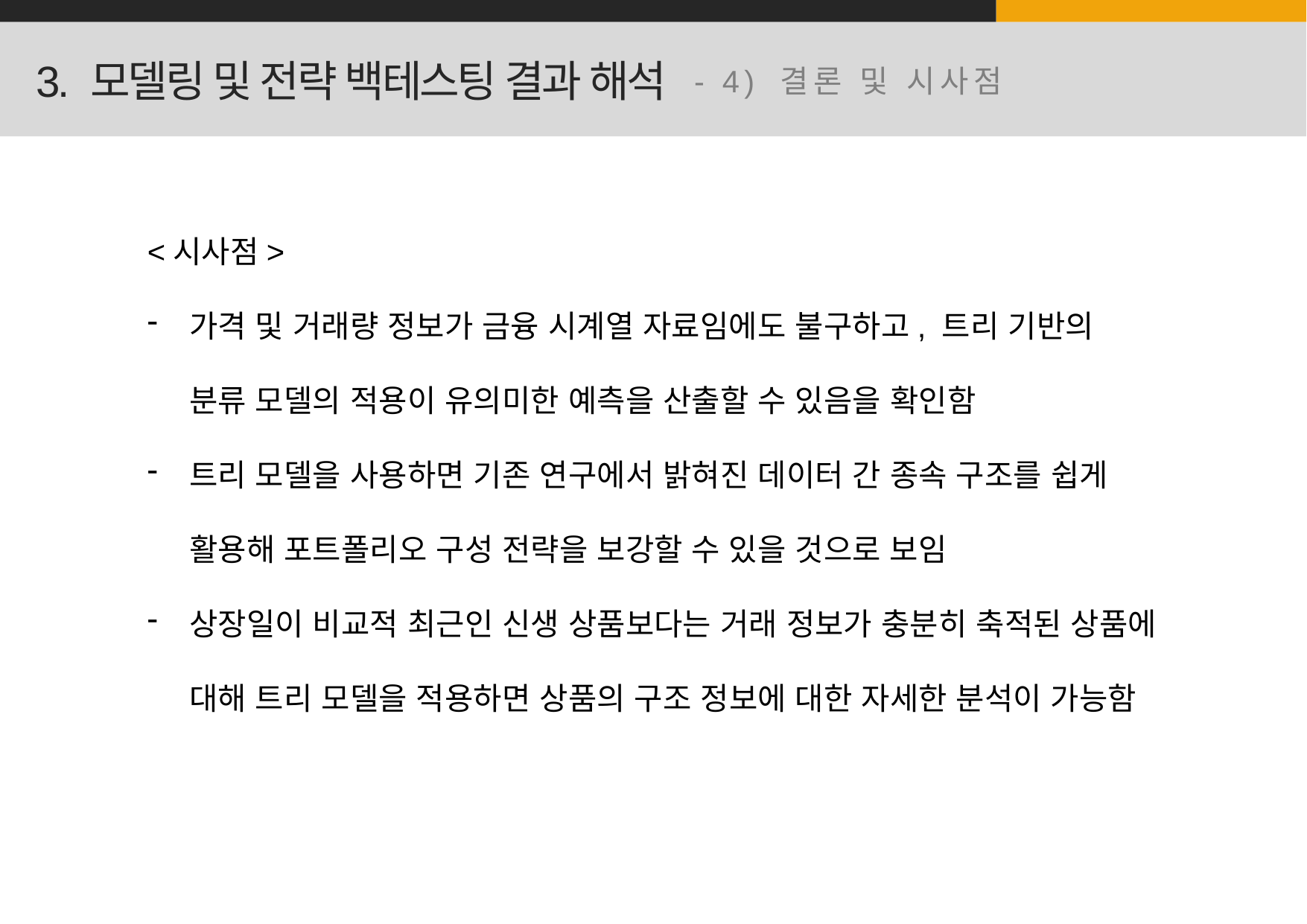

3. 모델링 및 전략 백테스팅 결과 해석
- 4) 결론 및 시사점
<시사점>
가격 및 거래량 정보가 금융 시계열 자료임에도 불구하고, 트리 기반의 분류 모델의 적용이 유의미한 예측을 산출할 수 있음을 확인함
트리 모델을 사용하면 기존 연구에서 밝혀진 데이터 간 종속 구조를 쉽게
활용해 포트폴리오 구성 전략을 보강할 수 있을 것으로 보임
상장일이 비교적 최근인 신생 상품보다는 거래 정보가 충분히 축적된 상품에 대해 트리 모델을 적용하면 상품의 구조 정보에 대한 자세한 분석이 가능함